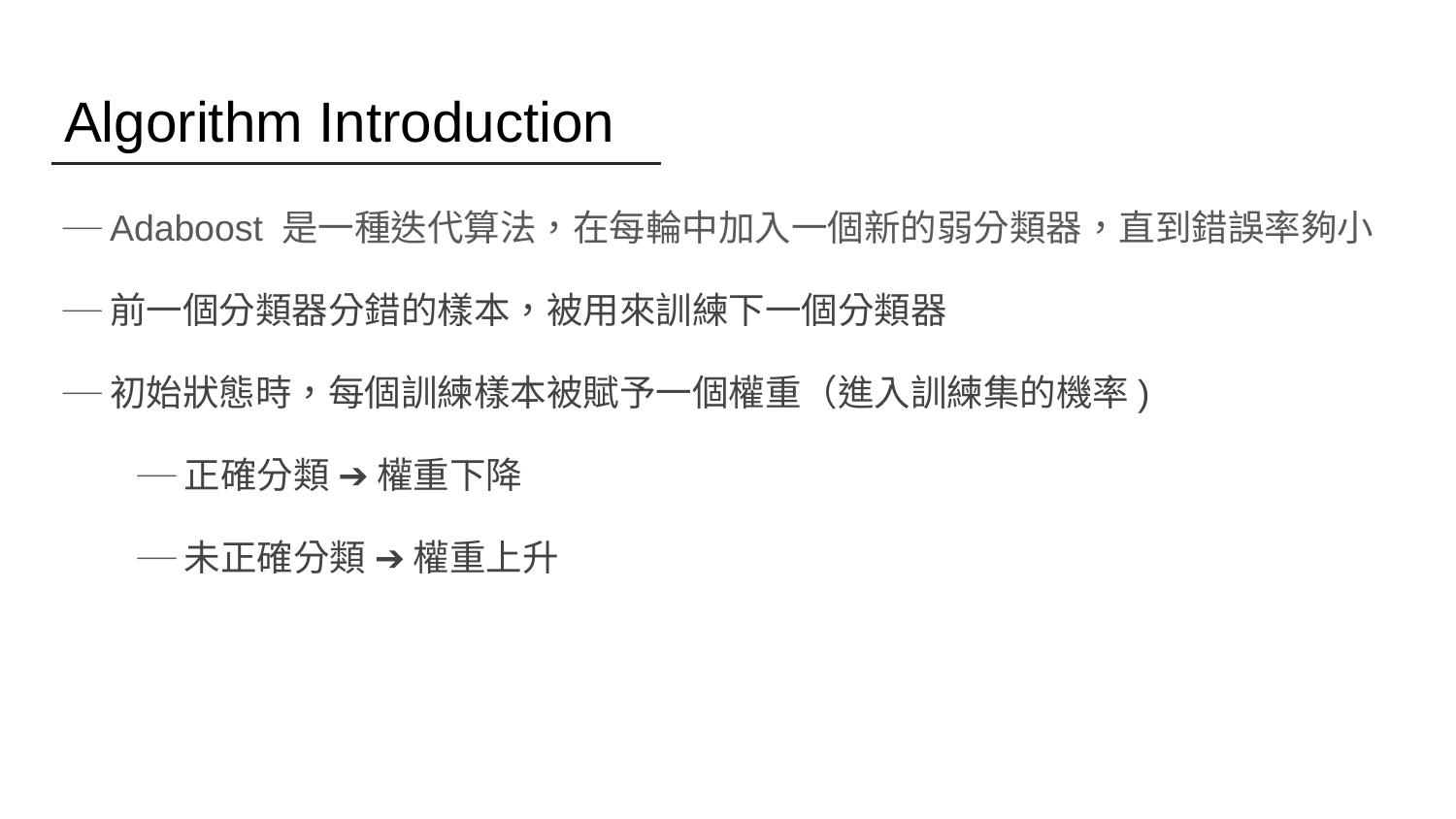

# Algorithm Introduction
Adaboost 是一種迭代算法，在每輪中加入一個新的弱分類器，直到錯誤率夠小
前一個分類器分錯的樣本，被用來訓練下一個分類器
初始狀態時，每個訓練樣本被賦予一個權重（進入訓練集的機率)
正確分類 ➔ 權重下降
未正確分類 ➔ 權重上升